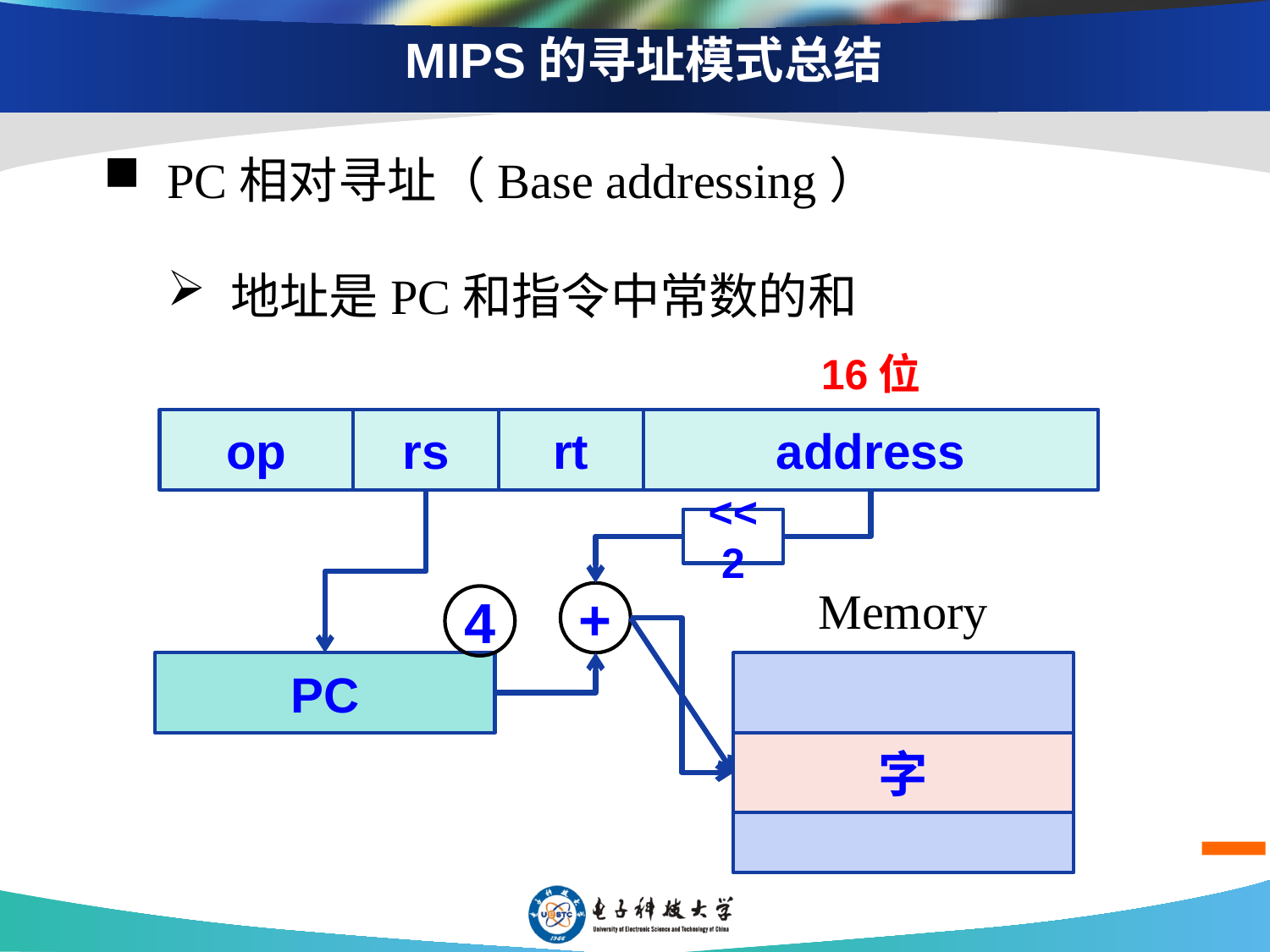

33
# MIPS的寻址模式总结
PC相对寻址（Base addressing）
地址是PC和指令中常数的和
16位
op
rs
rt
address
<< 2
Memory
+
4
PC

字